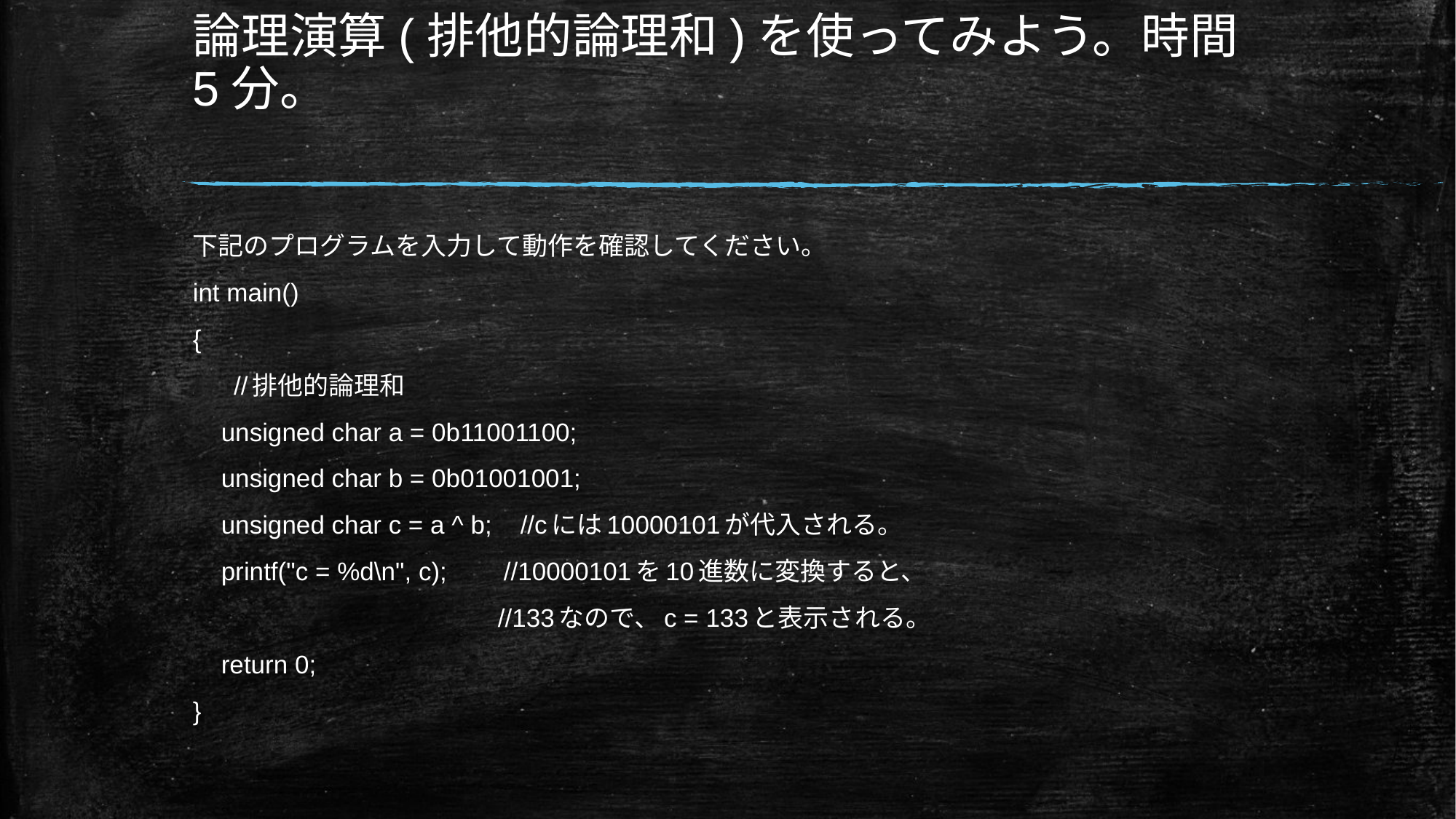

# 論理演算(排他的論理和)を使ってみよう。時間5分。
下記のプログラムを入力して動作を確認してください。
int main()
{
　  //排他的論理和
    unsigned char a = 0b11001100;
    unsigned char b = 0b01001001;
    unsigned char c = a ^ b;    //cには10000101が代入される。
    printf("c = %d\n", c);        //10000101を10進数に変換すると、
                                           //133なので、c = 133と表示される。
    return 0;
}